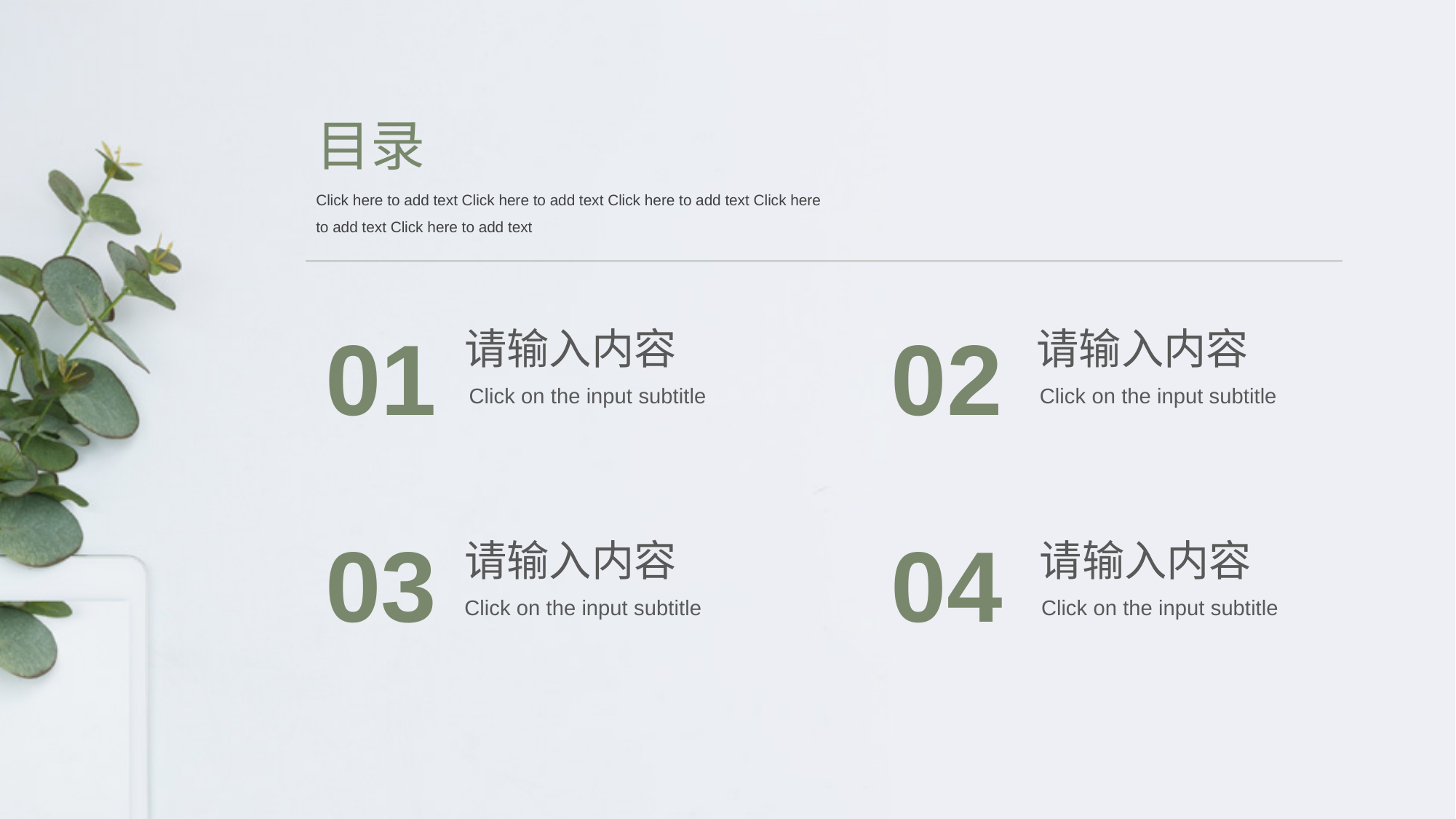

目录
Click here to add text Click here to add text Click here to add text Click here to add text Click here to add text
01
请输入内容
Click on the input subtitle
02
请输入内容
Click on the input subtitle
03
请输入内容
Click on the input subtitle
04
请输入内容
Click on the input subtitle